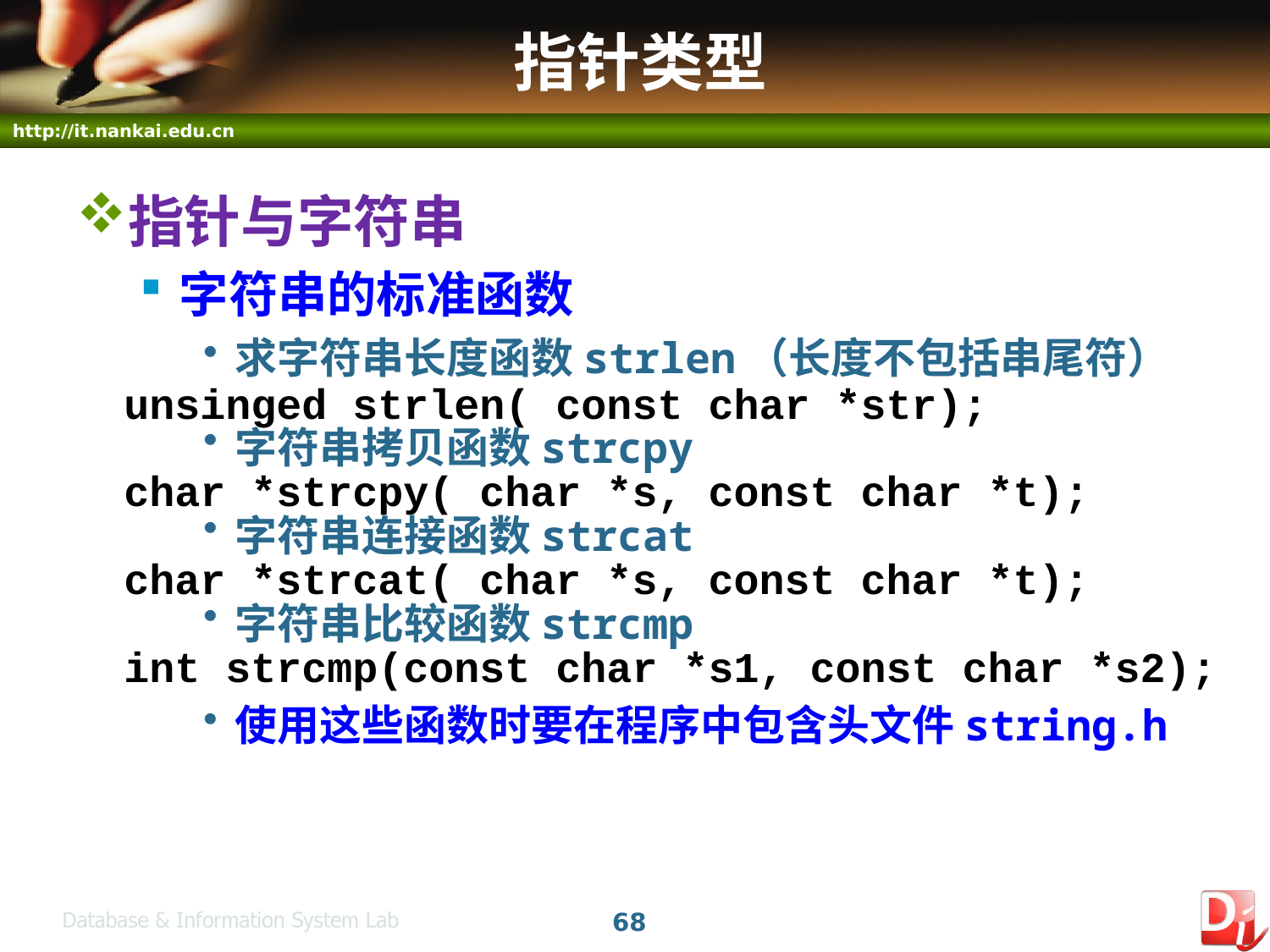

# 指针类型
指针与字符串
字符串的标准函数
求字符串长度函数strlen（长度不包括串尾符）
	unsinged strlen( const char *str);
字符串拷贝函数strcpy
	char *strcpy( char *s, const char *t);
字符串连接函数strcat
	char *strcat( char *s, const char *t);
字符串比较函数strcmp
	int strcmp(const char *s1, const char *s2);
使用这些函数时要在程序中包含头文件string.h
68
Database & Information System Lab